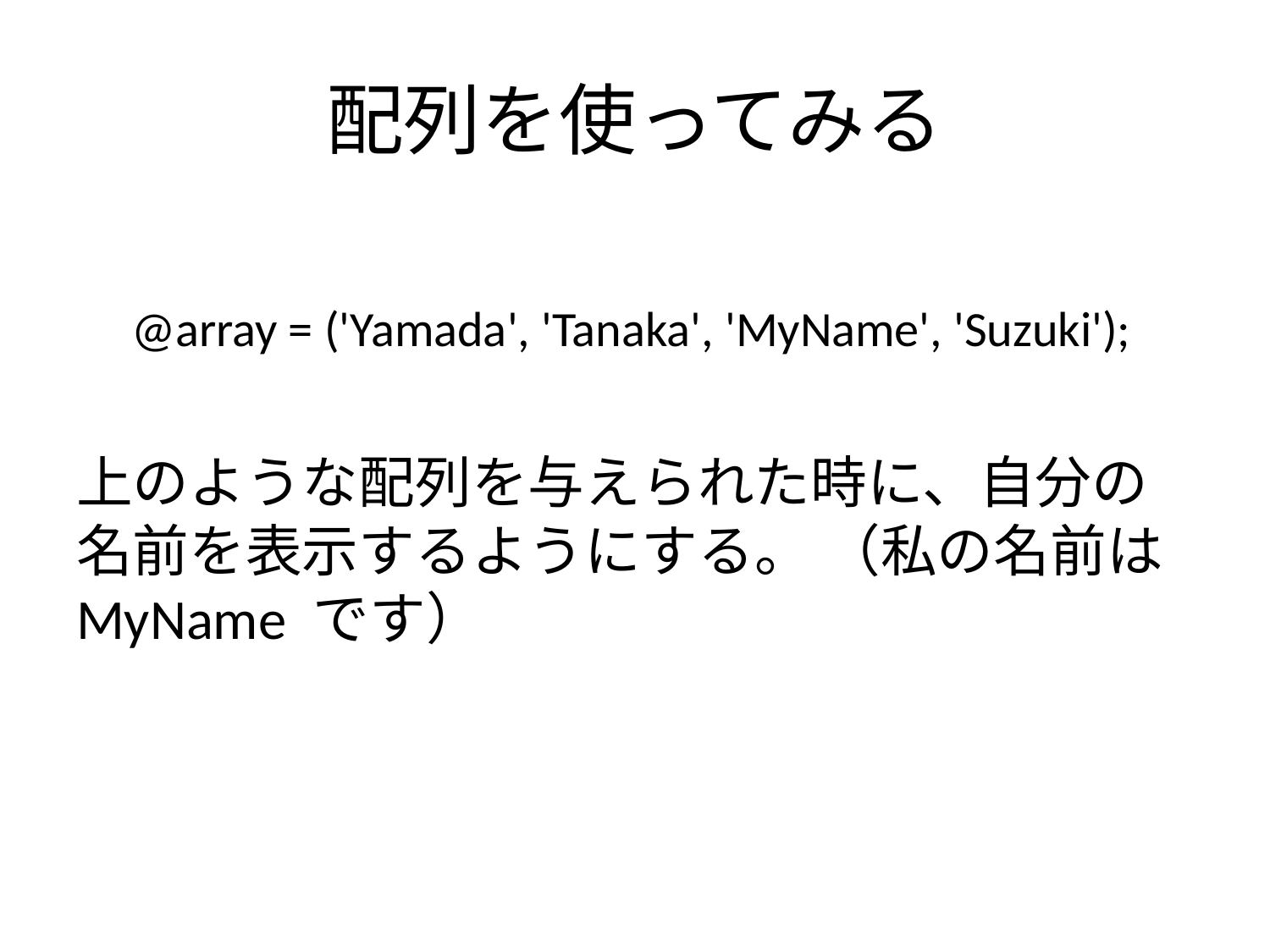

# 配列を使ってみる

@array = ('Yamada', 'Tanaka', 'MyName', 'Suzuki');

上のような配列を与えられた時に、自分の名前を表示するようにする。 （私の名前は MyName です）